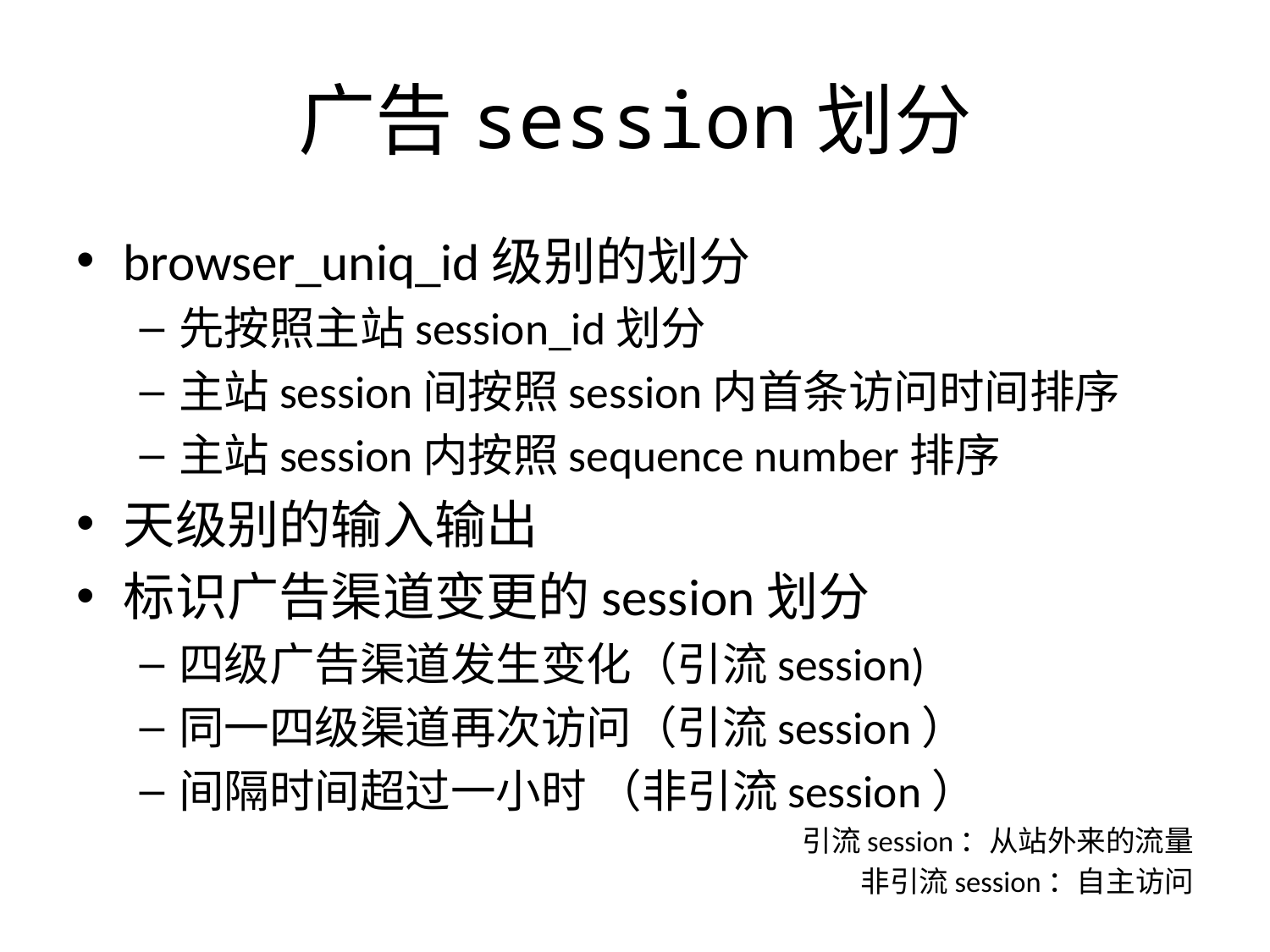

# 广告session划分
browser_uniq_id级别的划分
先按照主站session_id划分
主站session间按照session内首条访问时间排序
主站session内按照sequence number排序
天级别的输入输出
标识广告渠道变更的session划分
四级广告渠道发生变化（引流session)
同一四级渠道再次访问（引流session）
间隔时间超过一小时 （非引流session）
引流session：从站外来的流量
非引流session：自主访问